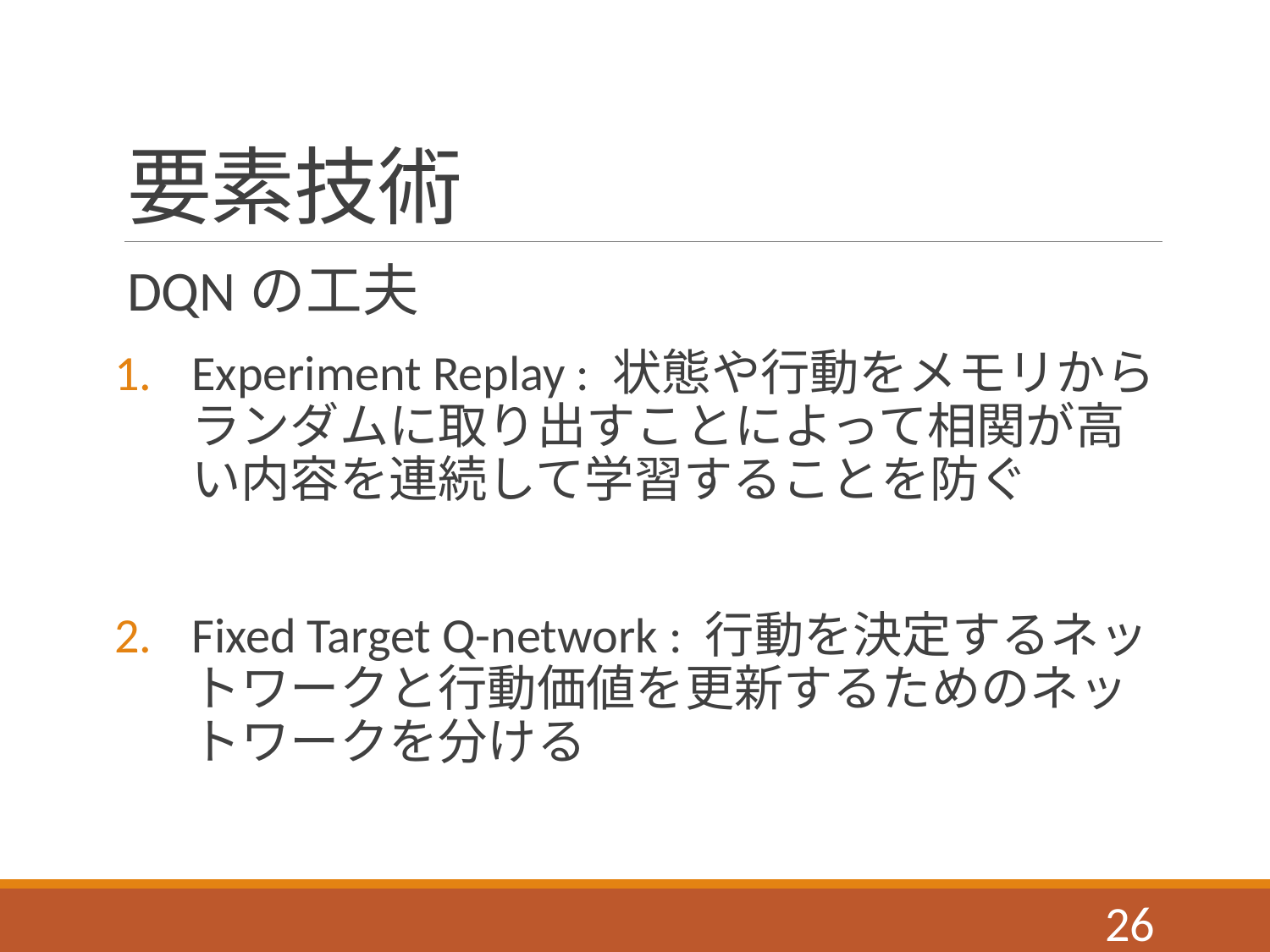

# 要素技術
DQNの工夫
Experiment Replay : 状態や行動をメモリからランダムに取り出すことによって相関が高い内容を連続して学習することを防ぐ

Fixed Target Q-network : 行動を決定するネットワークと行動価値を更新するためのネットワークを分ける
26